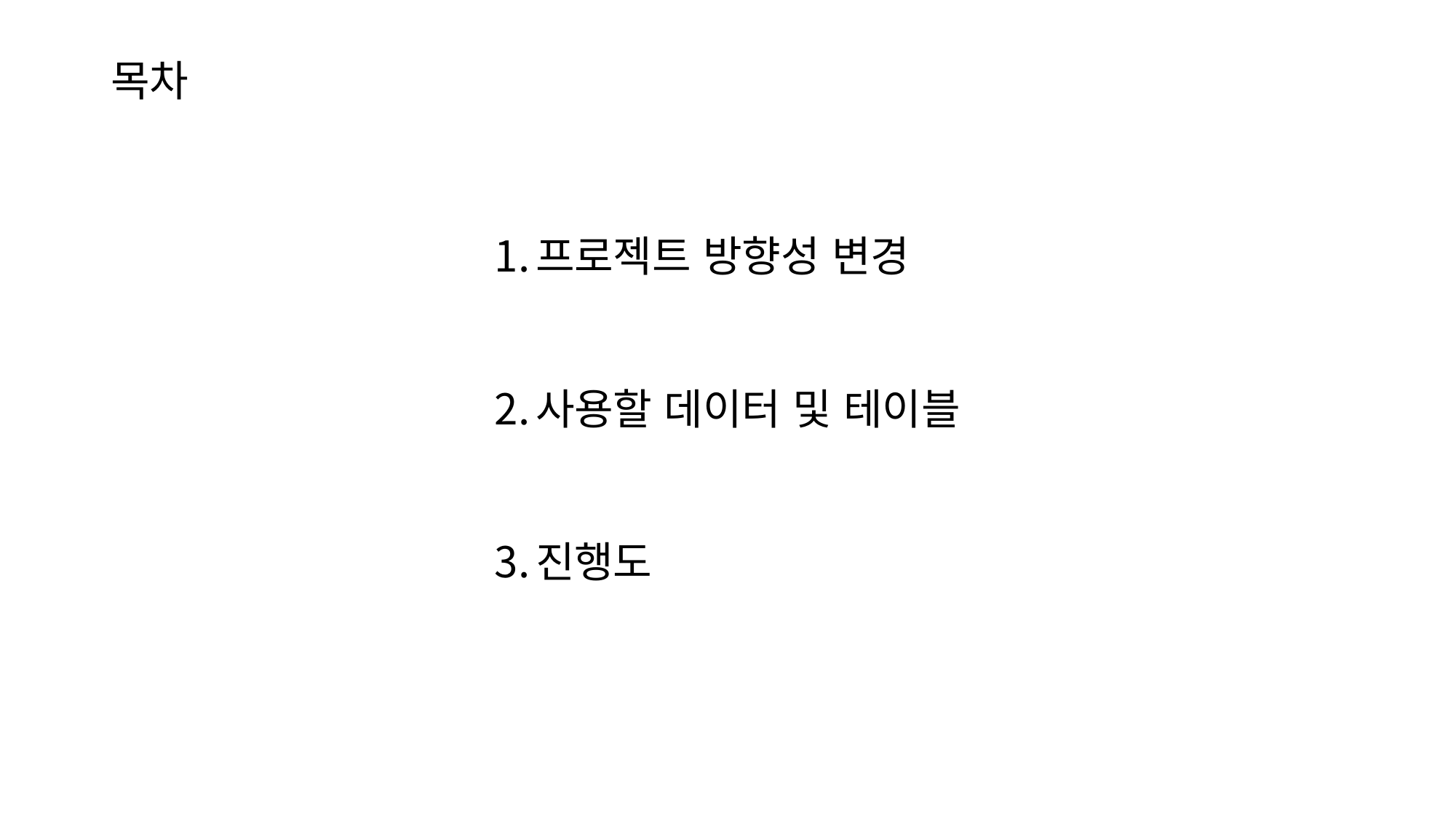

# 목차
프로젝트 방향성 변경

사용할 데이터 및 테이블

진행도